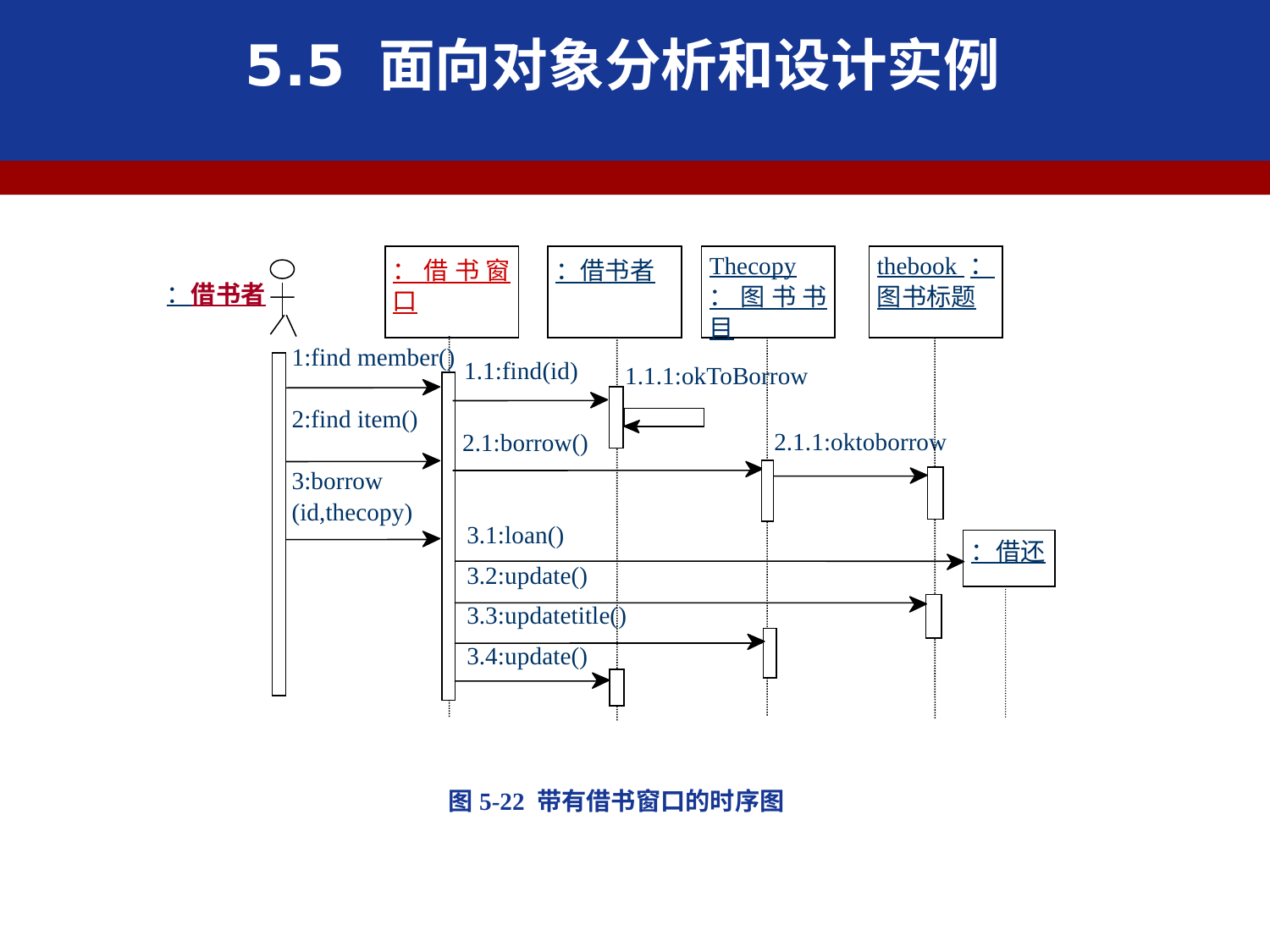

5.5 面向对象分析和设计实例

：借书窗口
：借书者
Thecopy ：图书书目
thebook：图书标题

：借书者

：借还

1.1:find(id)
1.1.1:okToBorrow

2.1.1:oktoborrow
2.1:borrow()

3.1:loan()
3.2:update()
3.3:updatetitle()
3.4:update()

1:find member()

2:find item()

3:borrow
(id,thecopy)

  图5-22 带有借书窗口的时序图